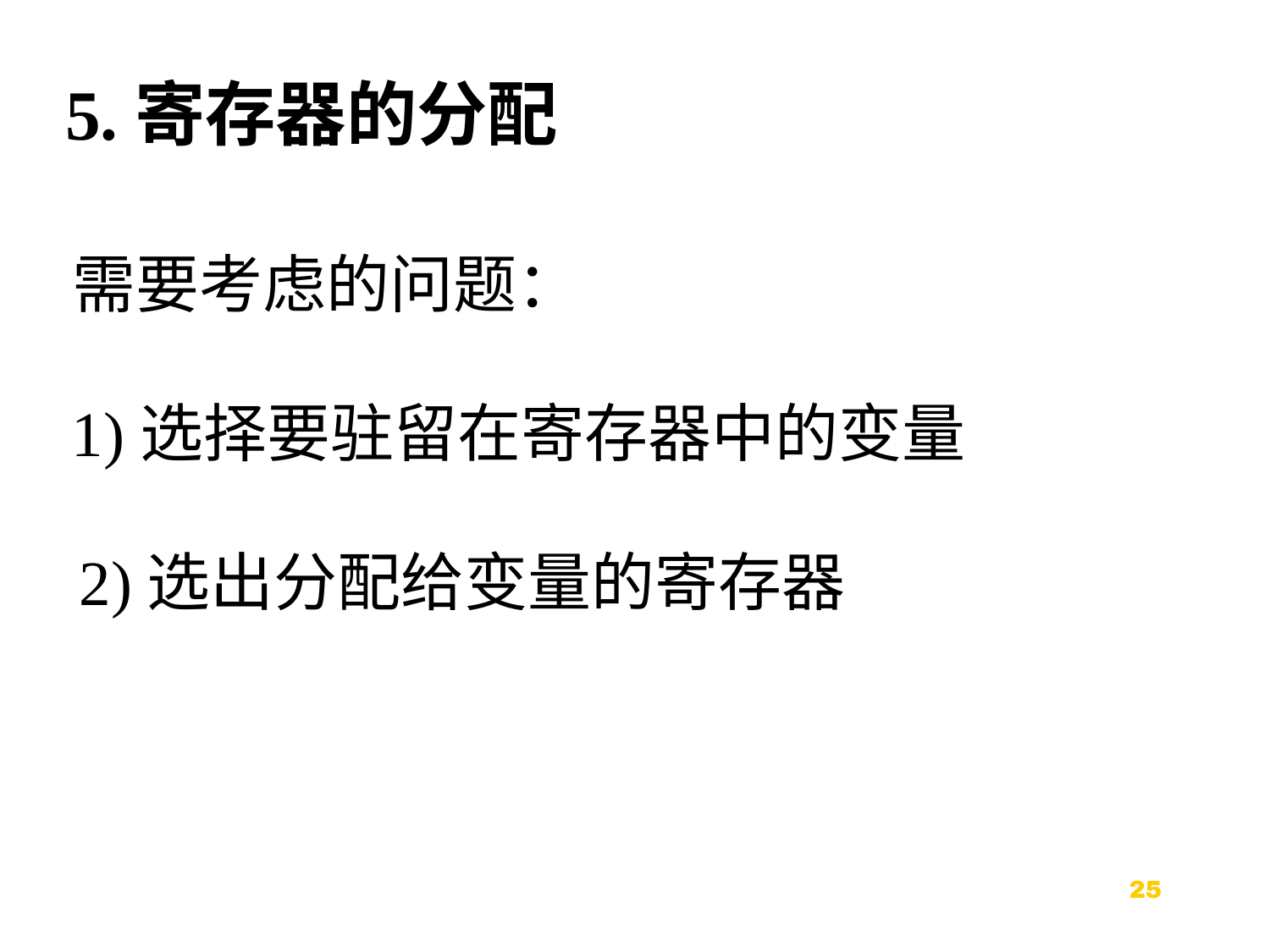

5.寄存器的分配
需要考虑的问题：
1)选择要驻留在寄存器中的变量
2)选出分配给变量的寄存器

25